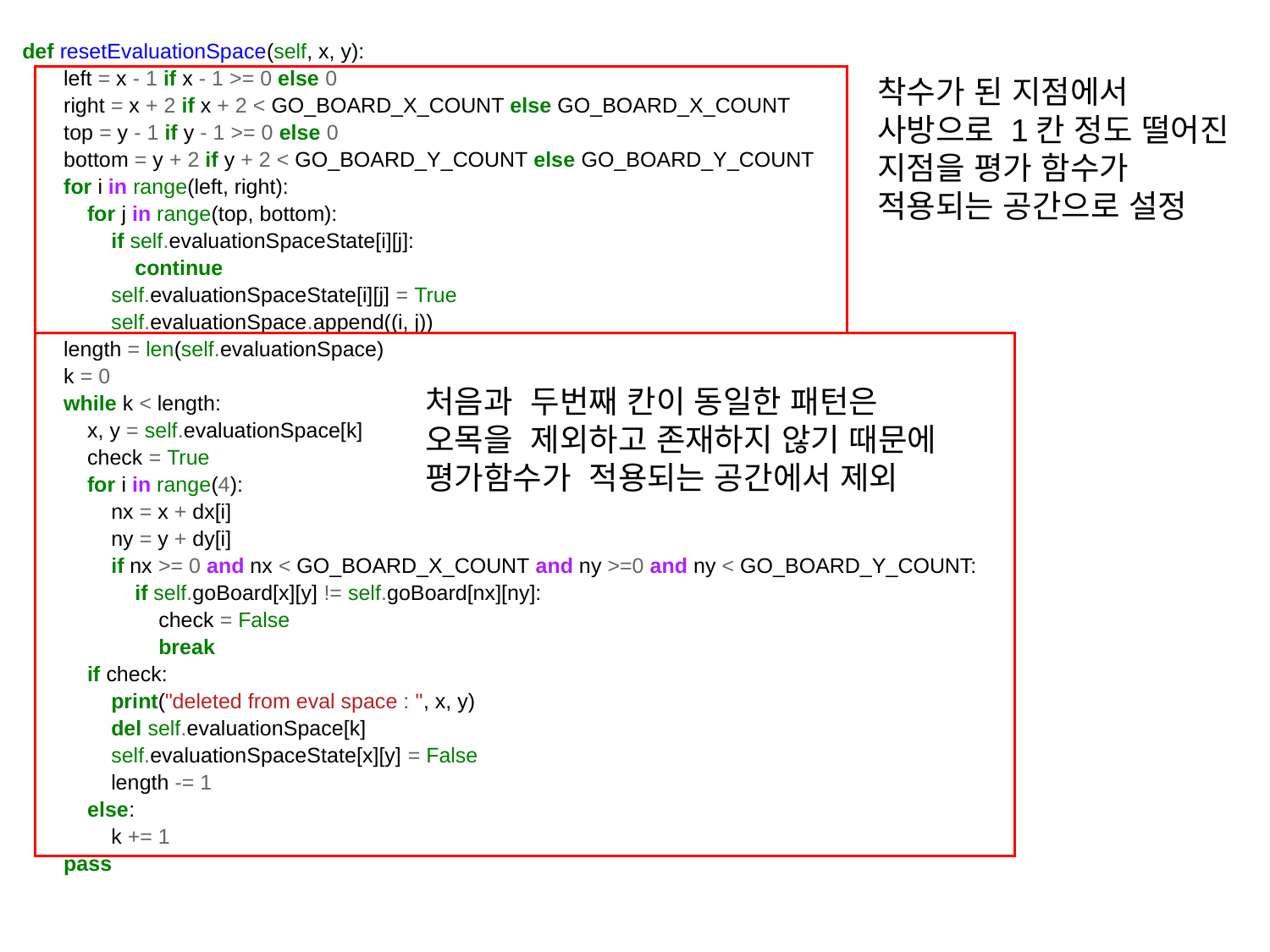

def resetEvaluationSpace(self, x, y):
        left = x - 1 if x - 1 >= 0 else 0
        right = x + 2 if x + 2 < GO_BOARD_X_COUNT else GO_BOARD_X_COUNT
        top = y - 1 if y - 1 >= 0 else 0
        bottom = y + 2 if y + 2 < GO_BOARD_Y_COUNT else GO_BOARD_Y_COUNT
        for i in range(left, right):
            for j in range(top, bottom):
                if self.evaluationSpaceState[i][j]:
                    continue
                self.evaluationSpaceState[i][j] = True
                self.evaluationSpace.append((i, j))
        length = len(self.evaluationSpace)
        k = 0
        while k < length:
            x, y = self.evaluationSpace[k]
            check = True
            for i in range(4):
                nx = x + dx[i]
                ny = y + dy[i]
                if nx >= 0 and nx < GO_BOARD_X_COUNT and ny >=0 and ny < GO_BOARD_Y_COUNT:
                    if self.goBoard[x][y] != self.goBoard[nx][ny]:
                        check = False
                        break
            if check:
                print("deleted from eval space : ", x, y)
                del self.evaluationSpace[k]
                self.evaluationSpaceState[x][y] = False
                length -= 1
            else:
                k += 1
        pass

착수가 된 지점에서 사방으로 1칸 정도 떨어진 지점을 평가 함수가 적용되는 공간으로 설정

처음과  두번째 칸이 동일한 패턴은    오목을  제외하고 존재하지 않기 때문에 평가함수가  적용되는 공간에서 제외